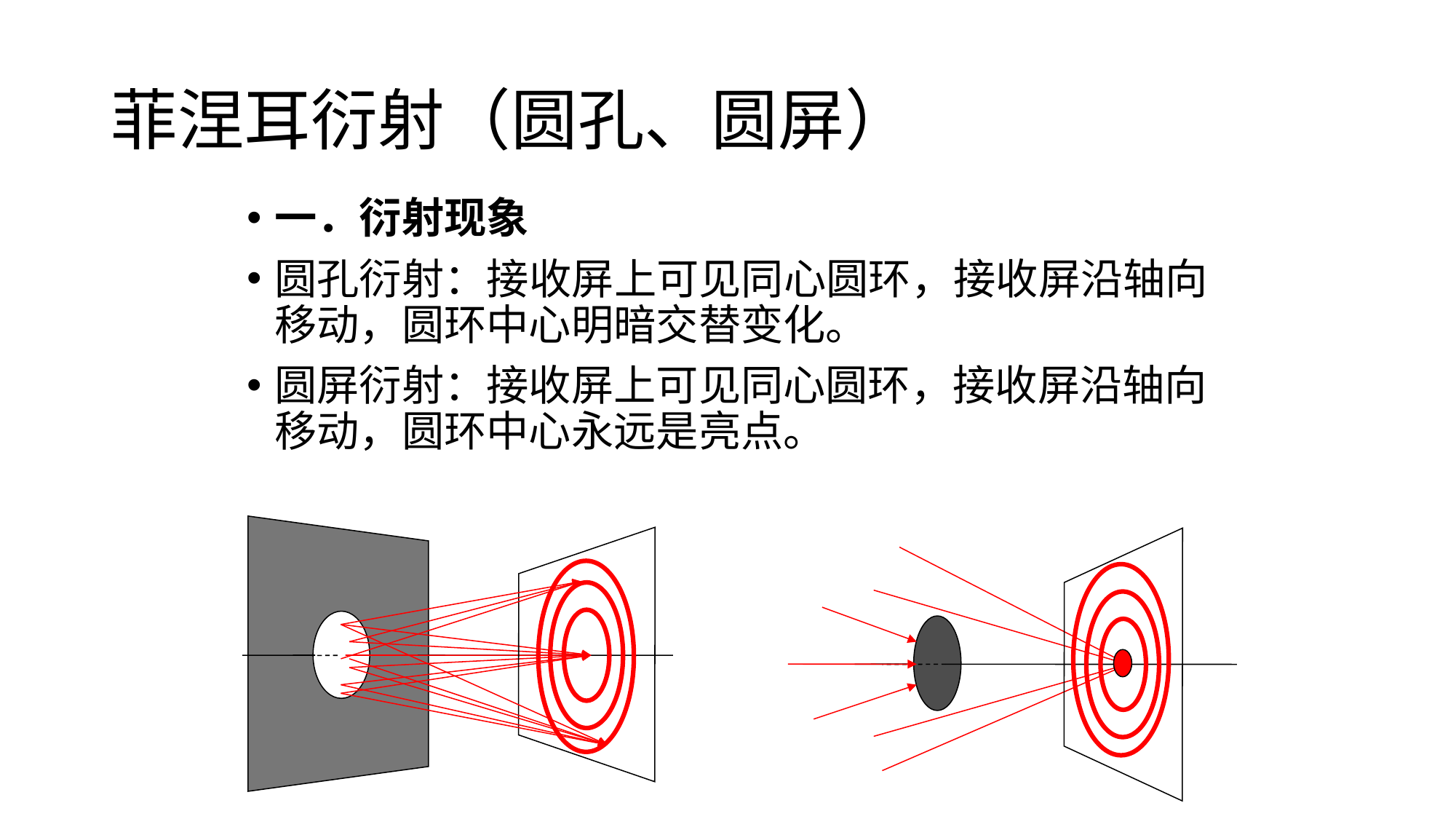

# 菲涅耳衍射（圆孔、圆屏）
一．衍射现象
圆孔衍射：接收屏上可见同心圆环，接收屏沿轴向移动，圆环中心明暗交替变化。
圆屏衍射：接收屏上可见同心圆环，接收屏沿轴向移动，圆环中心永远是亮点。